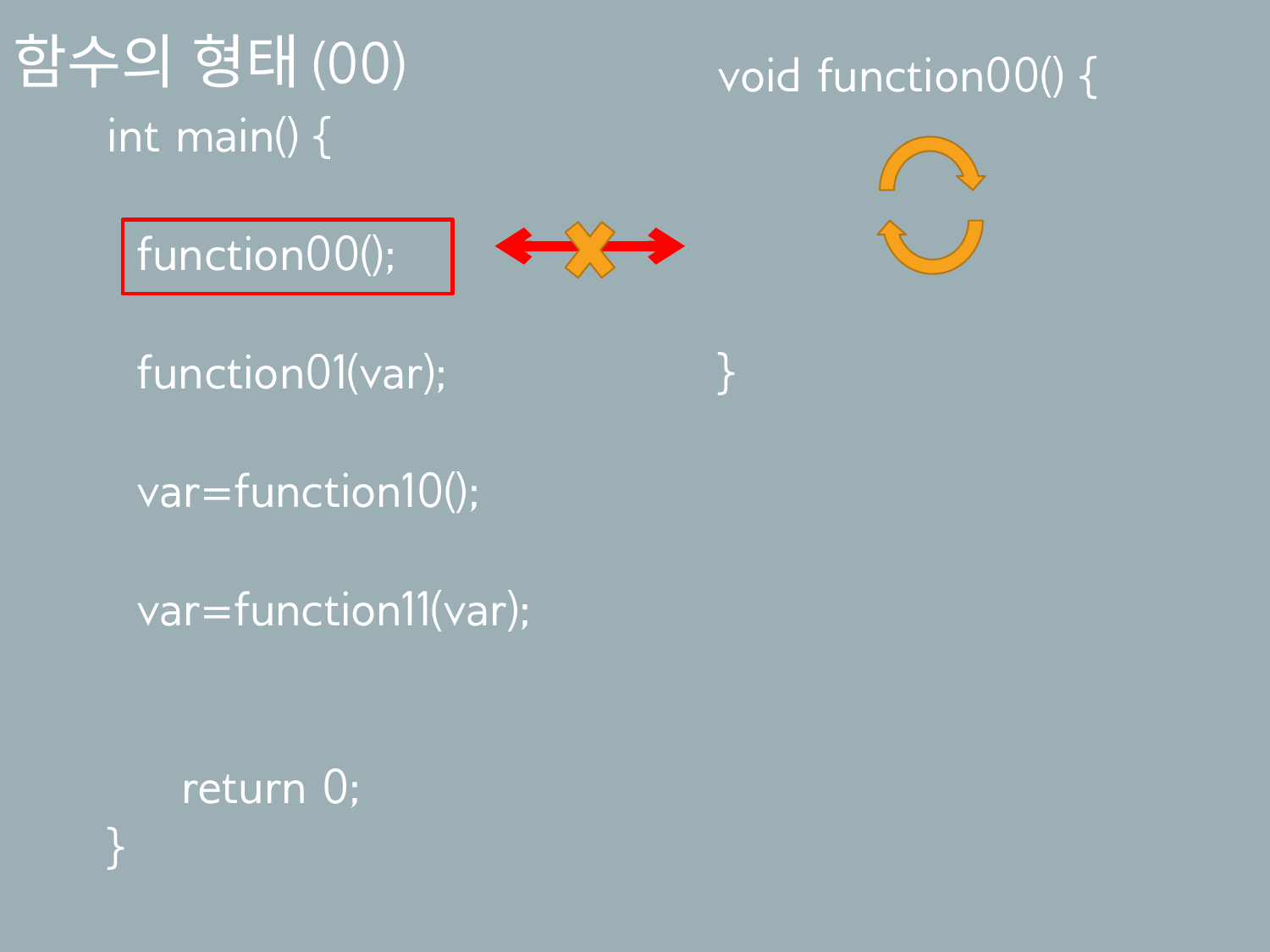

함수의 형태(00)
void function00() {

}
int main() {

  function00();

  function01(var);

  var=function10();

  var=function11(var);

     return 0;
}